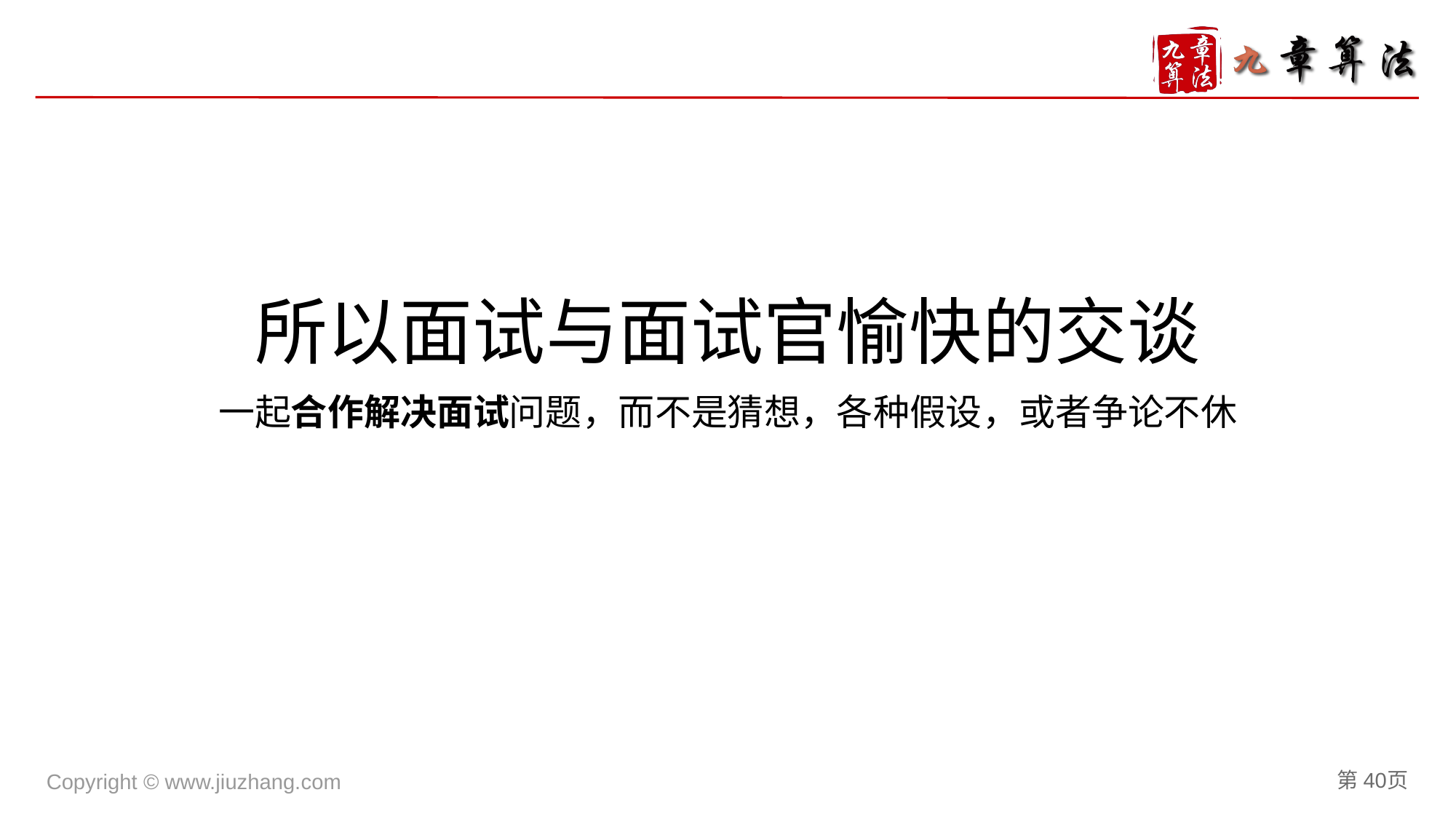

# 所以面试与面试官愉快的交谈
一起合作解决面试问题，而不是猜想，各种假设，或者争论不休
第40页